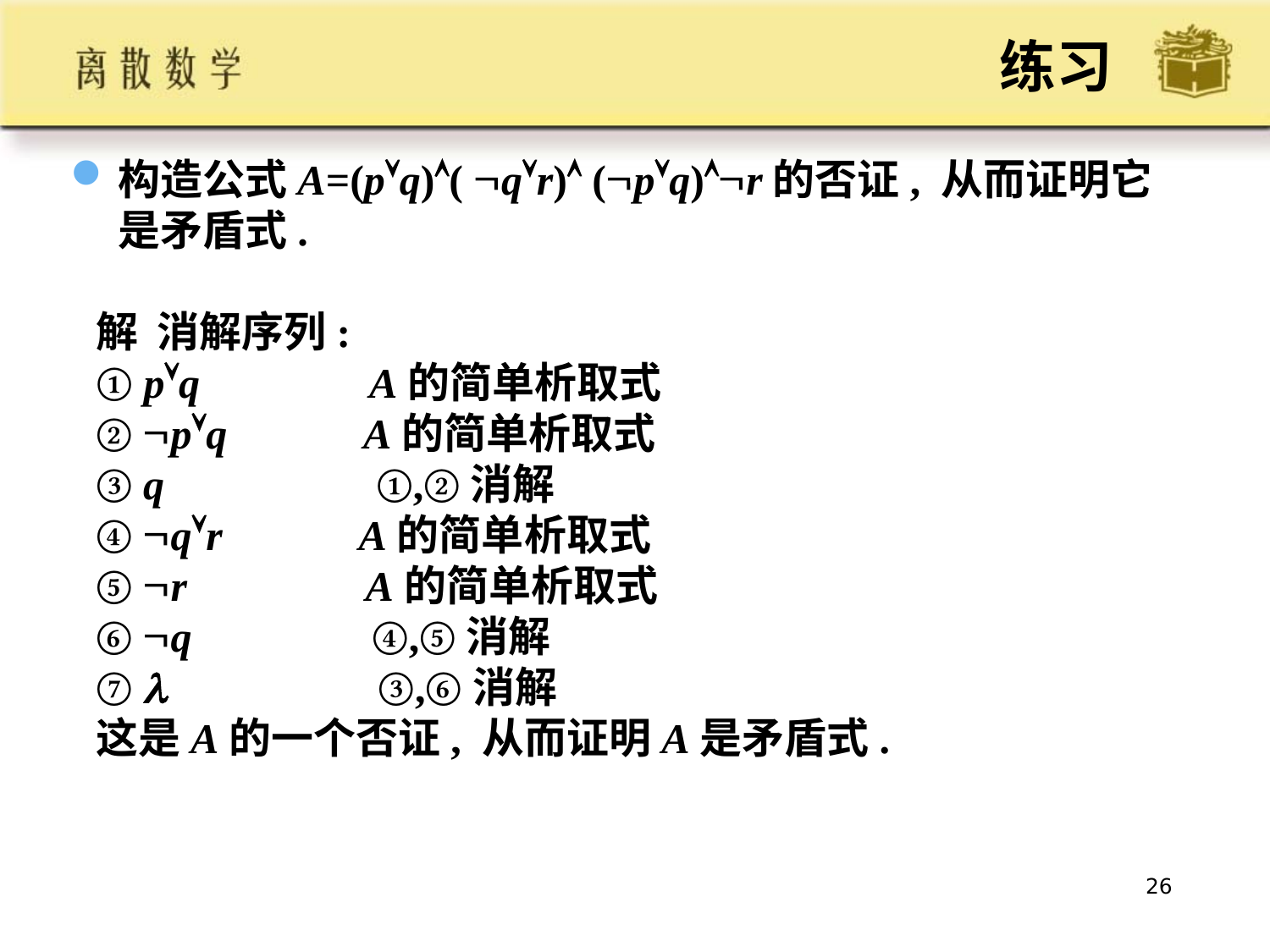

练习
构造公式A=(p∨q)∧( ¬q∨r)∧ (¬p∨q)∧¬r的否证, 从而证明它是矛盾式.

解  消解序列:
① p∨q                A的简单析取式
② ¬p∨q             A的简单析取式
③ q                    ①,②消解
④ ¬q∨r             A的简单析取式
⑤ ¬r                 A的简单析取式
⑥ ¬q                 ④,⑤消解
⑦ λ                    ③,⑥消解
这是A的一个否证, 从而证明A是矛盾式.
26